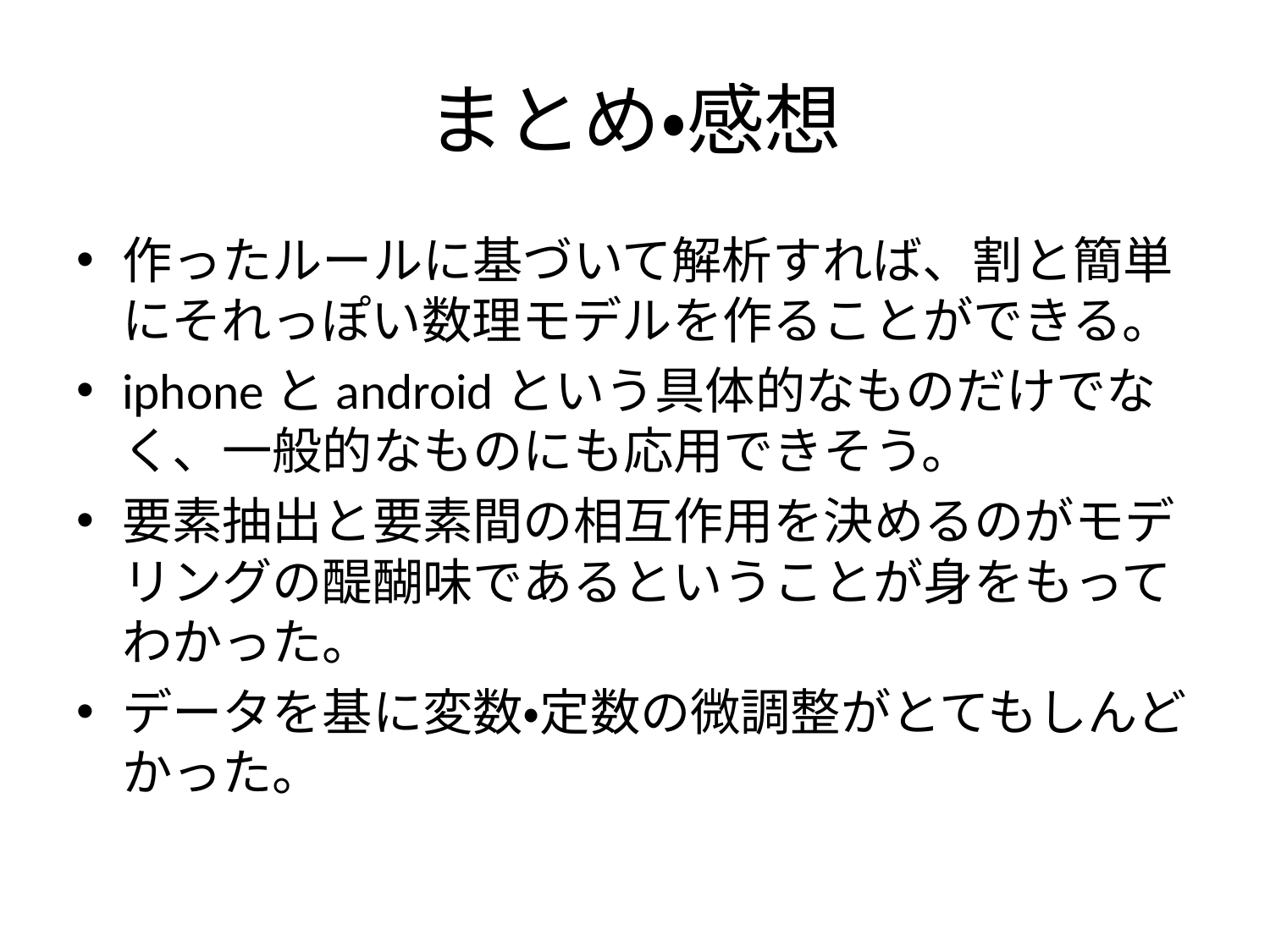

# まとめ・感想
作ったルールに基づいて解析すれば、割と簡単にそれっぽい数理モデルを作ることができる。
iphoneとandroidという具体的なものだけでなく、一般的なものにも応用できそう。
要素抽出と要素間の相互作用を決めるのがモデリングの醍醐味であるということが身をもってわかった。
データを基に変数・定数の微調整がとてもしんどかった。